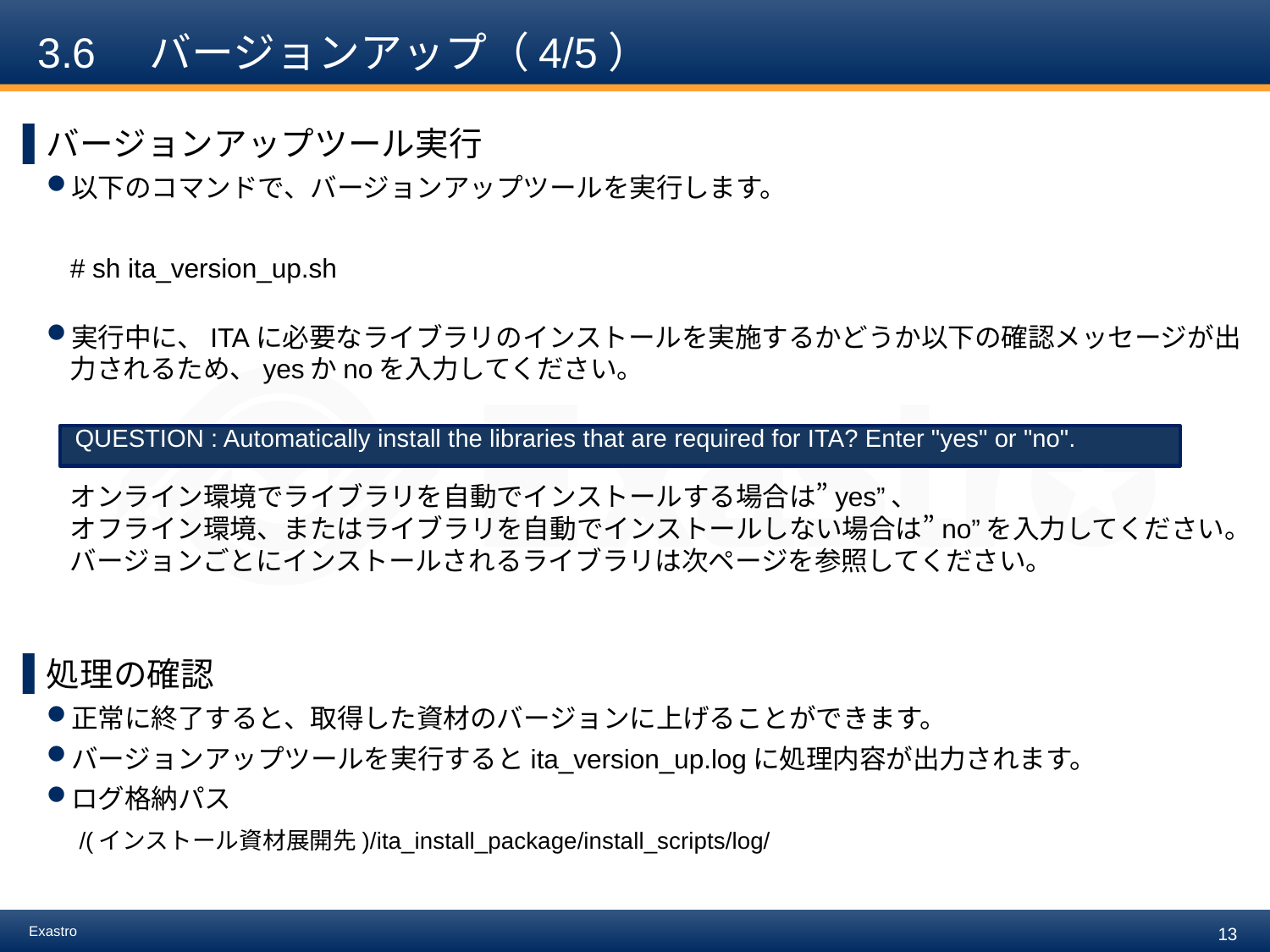

# 3.6　バージョンアップ（4/5）
バージョンアップツール実行
以下のコマンドで、バージョンアップツールを実行します。

# sh ita_version_up.sh
実行中に、ITAに必要なライブラリのインストールを実施するかどうか以下の確認メッセージが出力されるため、yesかnoを入力してください。
オンライン環境でライブラリを自動でインストールする場合は”yes”、
オフライン環境、またはライブラリを自動でインストールしない場合は”no”を入力してください。
バージョンごとにインストールされるライブラリは次ページを参照してください。

処理の確認
正常に終了すると、取得した資材のバージョンに上げることができます。
バージョンアップツールを実行するとita_version_up.logに処理内容が出力されます。
ログ格納パス
　/(インストール資材展開先)/ita_install_package/install_scripts/log/
QUESTION : Automatically install the libraries that are required for ITA? Enter "yes" or "no".